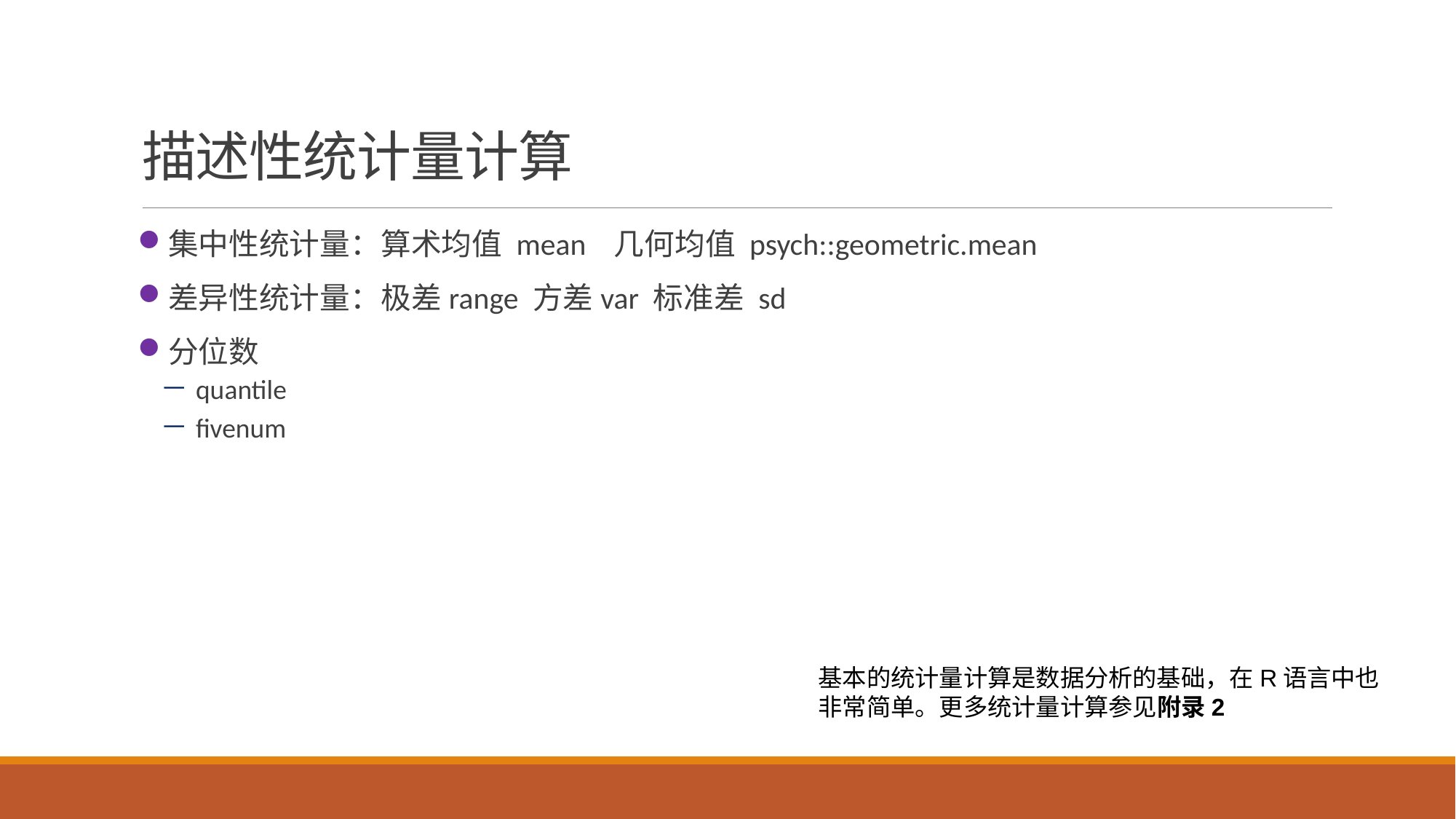

# 描述性统计量计算
集中性统计量：算术均值 mean   几何均值 psych::geometric.mean
差异性统计量：极差range 方差var 标准差 sd
分位数
quantile
fivenum
基本的统计量计算是数据分析的基础，在R语言中也非常简单。更多统计量计算参见附录2